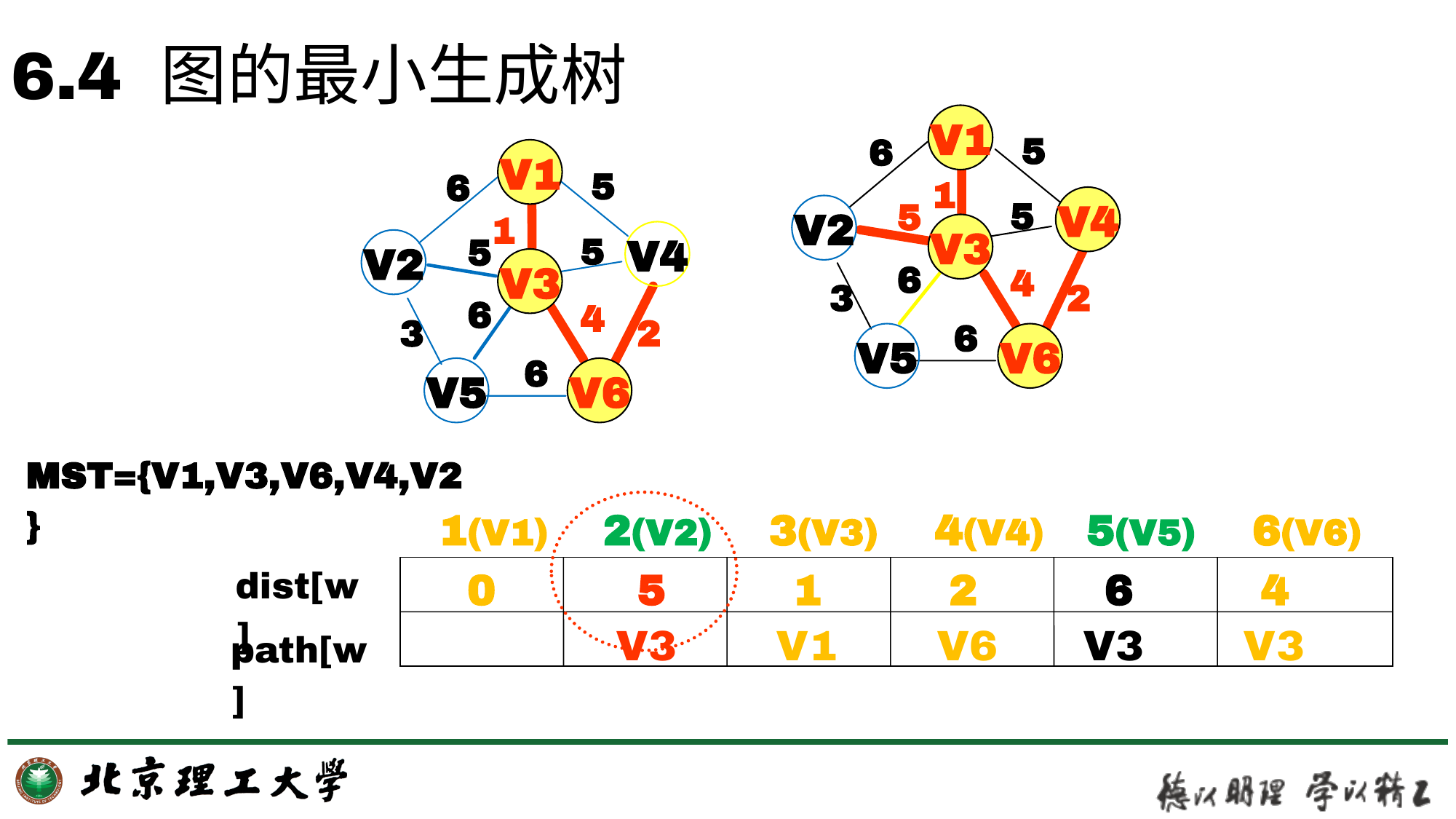

6.4 图的最小生成树
V1
V4
V2
V3
V5
V6
5
6

1

5
5

6

4

3
2

6

V1
5
6

1

V4
5
5
V2
V3

6

4

3
2

6
V5
V6

MST={V1,V3,V6,V4,V2}
  1(V1)    2(V2)    3(V3)    4(V4)   5(V5)    6(V6)
    0          5         1         2         6         4

dist[w]
V3       V1       V6      V3       V3
path[w]